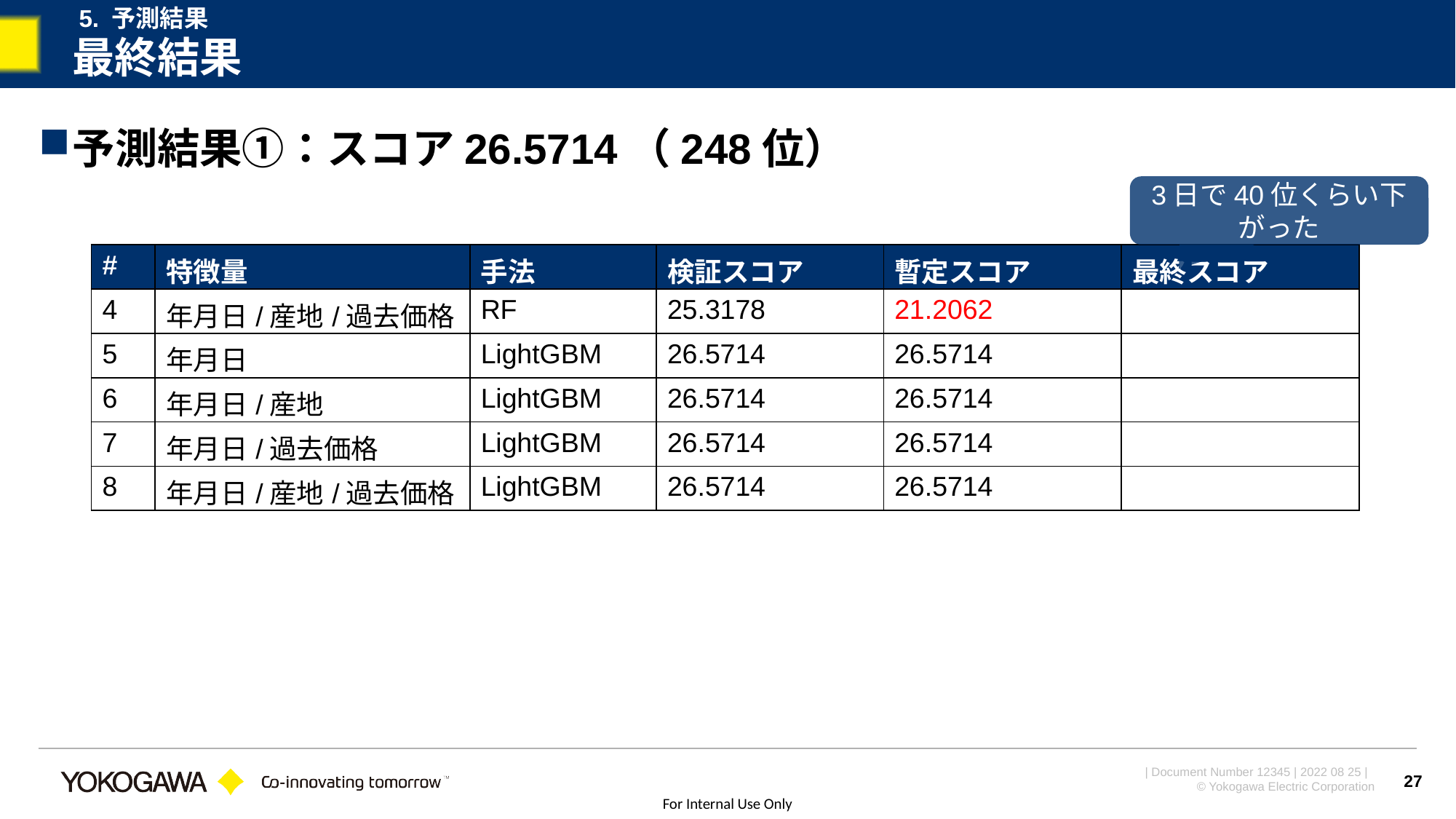

5. 予測結果
# 最終結果
予測結果①：スコア26.5714（248位）
3日で40位くらい下がった
| # | 特徴量 | 手法 | 検証スコア | 暫定スコア | 最終スコア |
| --- | --- | --- | --- | --- | --- |
| 4 | 年月日/産地/過去価格 | RF | 25.3178 | 21.2062 |  |
| 5 | 年月日 | LightGBM | 26.5714 | 26.5714 |  |
| 6 | 年月日/産地 | LightGBM | 26.5714 | 26.5714 |  |
| 7 | 年月日/過去価格 | LightGBM | 26.5714 | 26.5714 |  |
| 8 | 年月日/産地/過去価格 | LightGBM | 26.5714 | 26.5714 |  |
27